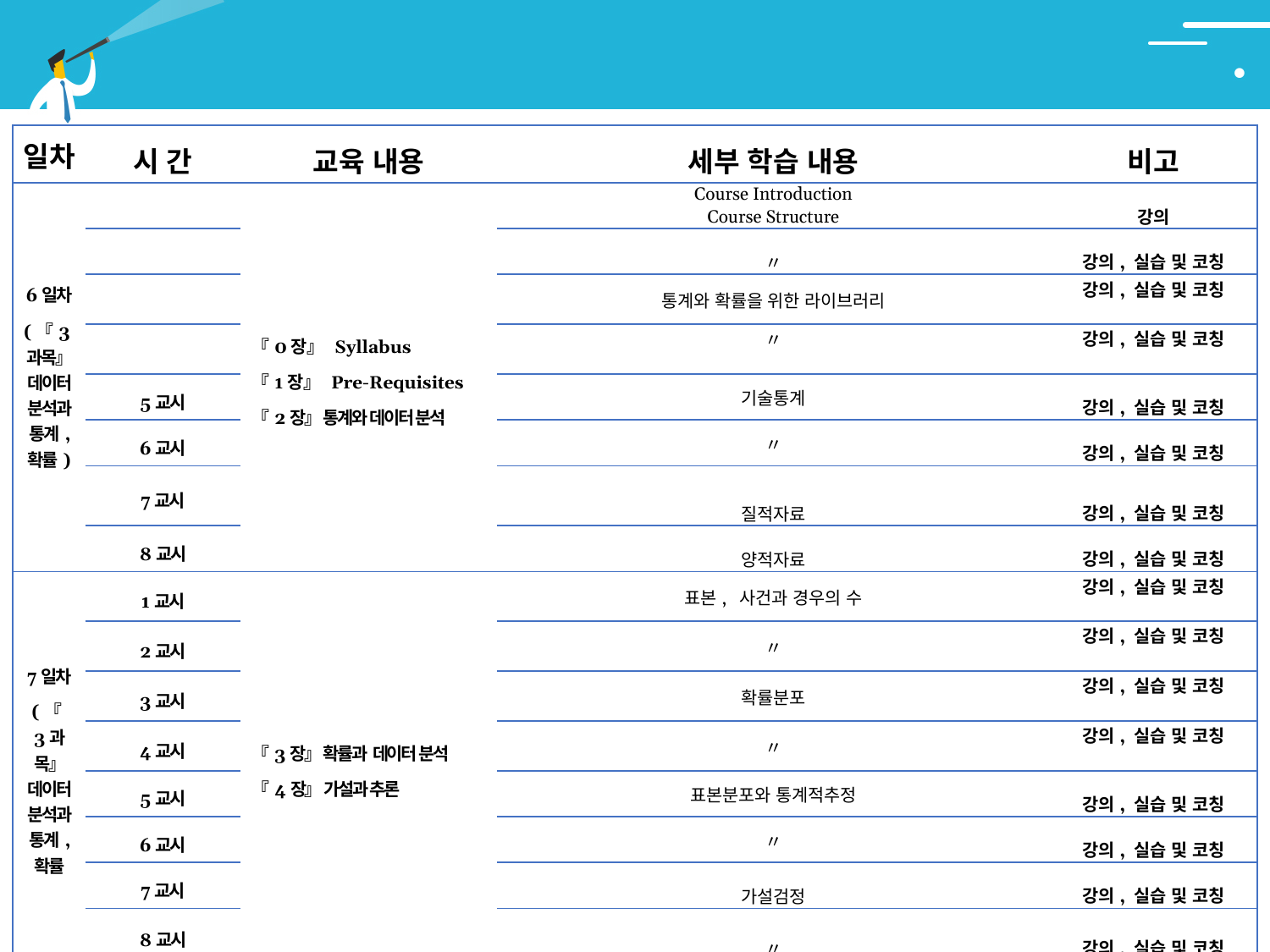

# 학습일정 및 내용
| 일차 | 시 간 | 교육 내용 | 세부 학습 내용 | 비고 |
| --- | --- | --- | --- | --- |
| 6일차 (『3과목』 데이터 분석과 통계, 확률) |  | 『0장』 Syllabus 『1장』 Pre-Requisites 『2장』 통계와 데이터 분석 | Course Introduction Course Structure | 강의 |
|  |  |  | 〃 | 강의, 실습 및 코칭 |
|  |  |  | 통계와 확률을 위한 라이브러리 | 강의, 실습 및 코칭 |
|  |  |  | 〃 | 강의, 실습 및 코칭 |
|  | 5교시 |  | 기술통계 | 강의, 실습 및 코칭 |
|  | 6교시 |  | 〃 | 강의, 실습 및 코칭 |
|  | 7교시 |  | 질적자료 | 강의, 실습 및 코칭 |
|  | 8교시 |  | 양적자료 | 강의, 실습 및 코칭 |
| 7일차 (『3과목』 데이터 분석과 통계, 확률 | 1교시 | 『3장』 확률과 데이터 분석 『4장』 가설과 추론 | 표본, 사건과 경우의 수 | 강의, 실습 및 코칭 |
|  | 2교시 |  | 〃 | 강의, 실습 및 코칭 |
|  | 3교시 |  | 확률분포 | 강의, 실습 및 코칭 |
|  | 4교시 |  | 〃 | 강의, 실습 및 코칭 |
|  | 5교시 |  | 표본분포와 통계적추정 | 강의, 실습 및 코칭 |
|  | 6교시 |  | 〃 | 강의, 실습 및 코칭 |
|  | 7교시 |  | 가설검정 | 강의, 실습 및 코칭 |
|  | 8교시 |  | 〃 | 강의, 실습 및 코칭 |